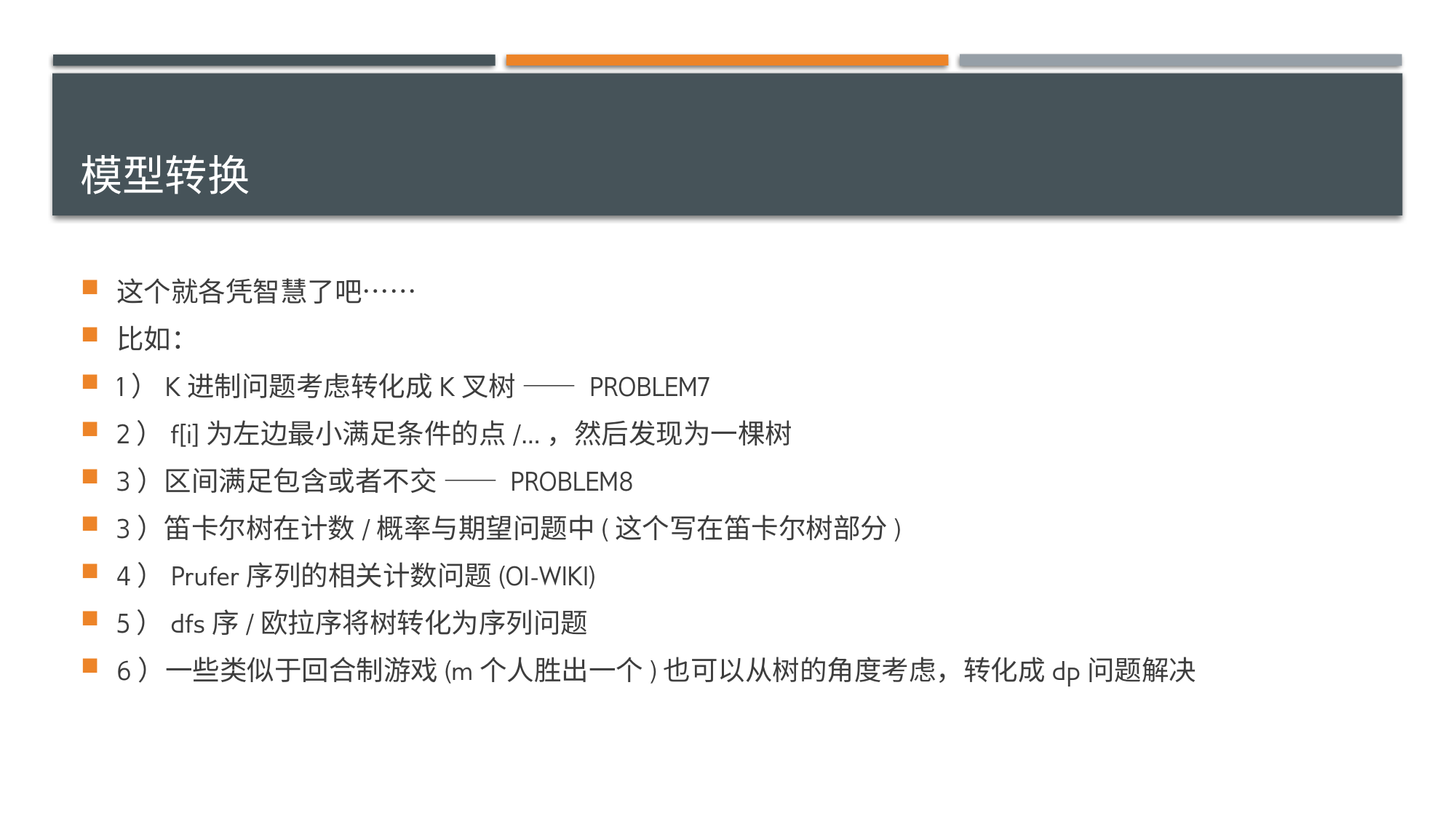

# 模型转换
这个就各凭智慧了吧……
比如：
1）K进制问题考虑转化成K叉树 —— PROBLEM7
2）f[i]为左边最小满足条件的点/…，然后发现为一棵树
3）区间满足包含或者不交 —— PROBLEM8
3）笛卡尔树在计数/概率与期望问题中(这个写在笛卡尔树部分)
4）Prufer序列的相关计数问题(OI-WIKI)
5）dfs序/欧拉序将树转化为序列问题
6）一些类似于回合制游戏(m个人胜出一个)也可以从树的角度考虑，转化成dp问题解决